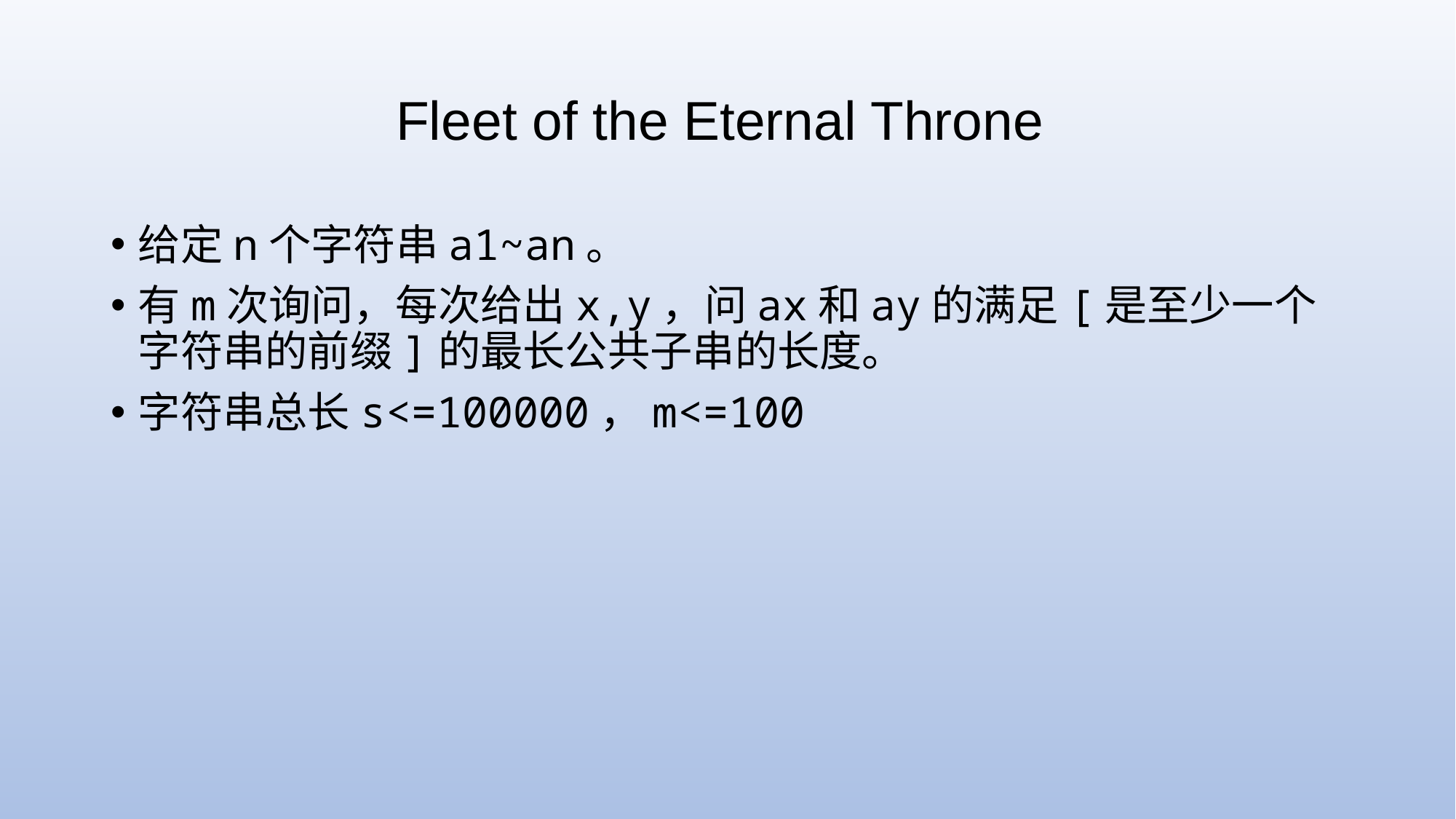

# Fleet of the Eternal Throne
给定n个字符串a1~an。
有m次询问，每次给出x,y，问ax和ay的满足[是至少一个字符串的前缀]的最长公共子串的长度。
字符串总长s<=100000，m<=100